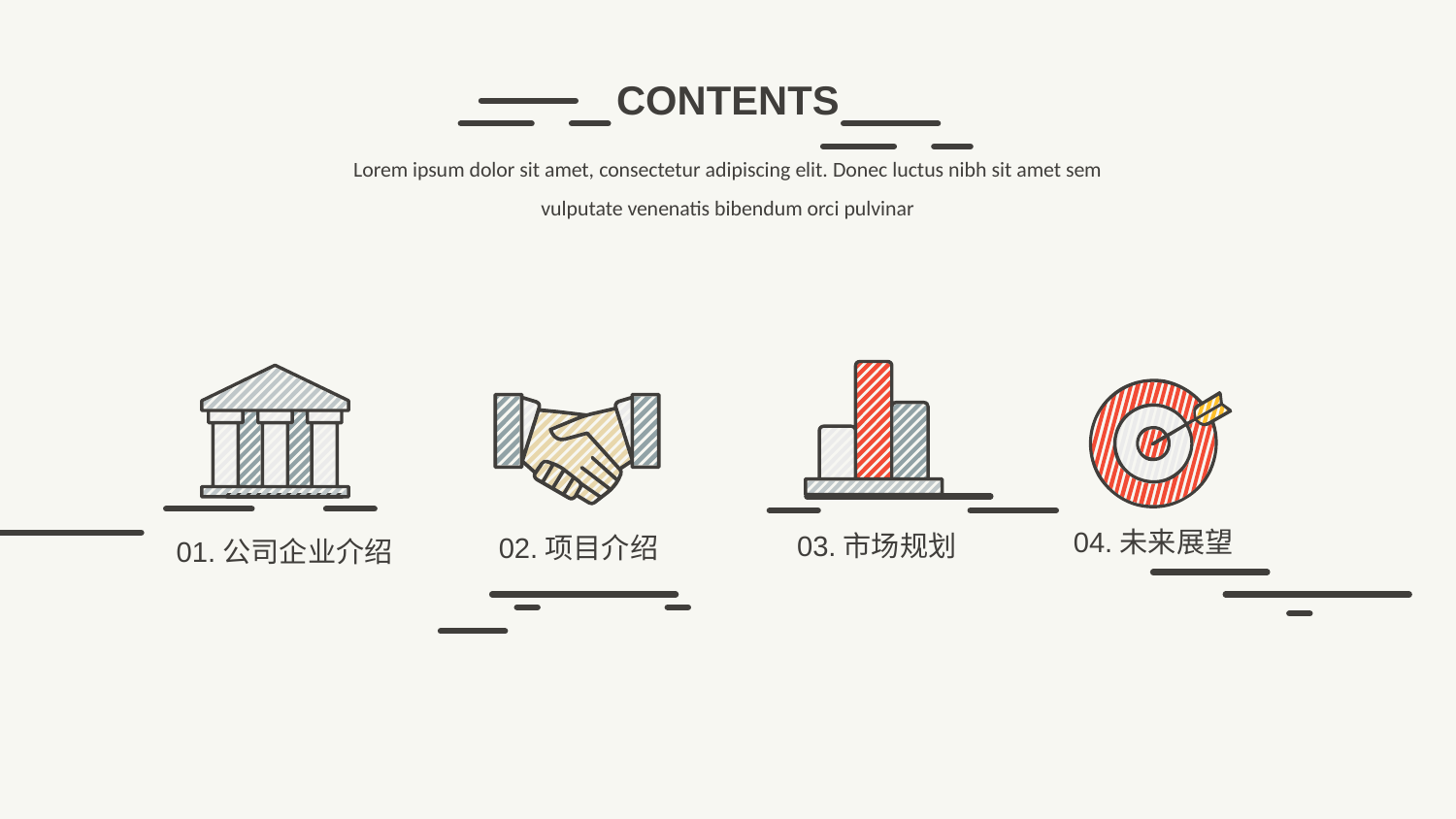

CONTENTS
Lorem ipsum dolor sit amet, consectetur adipiscing elit. Donec luctus nibh sit amet sem vulputate venenatis bibendum orci pulvinar

04.未来展望
03.市场规划
02.项目介绍
01.公司企业介绍